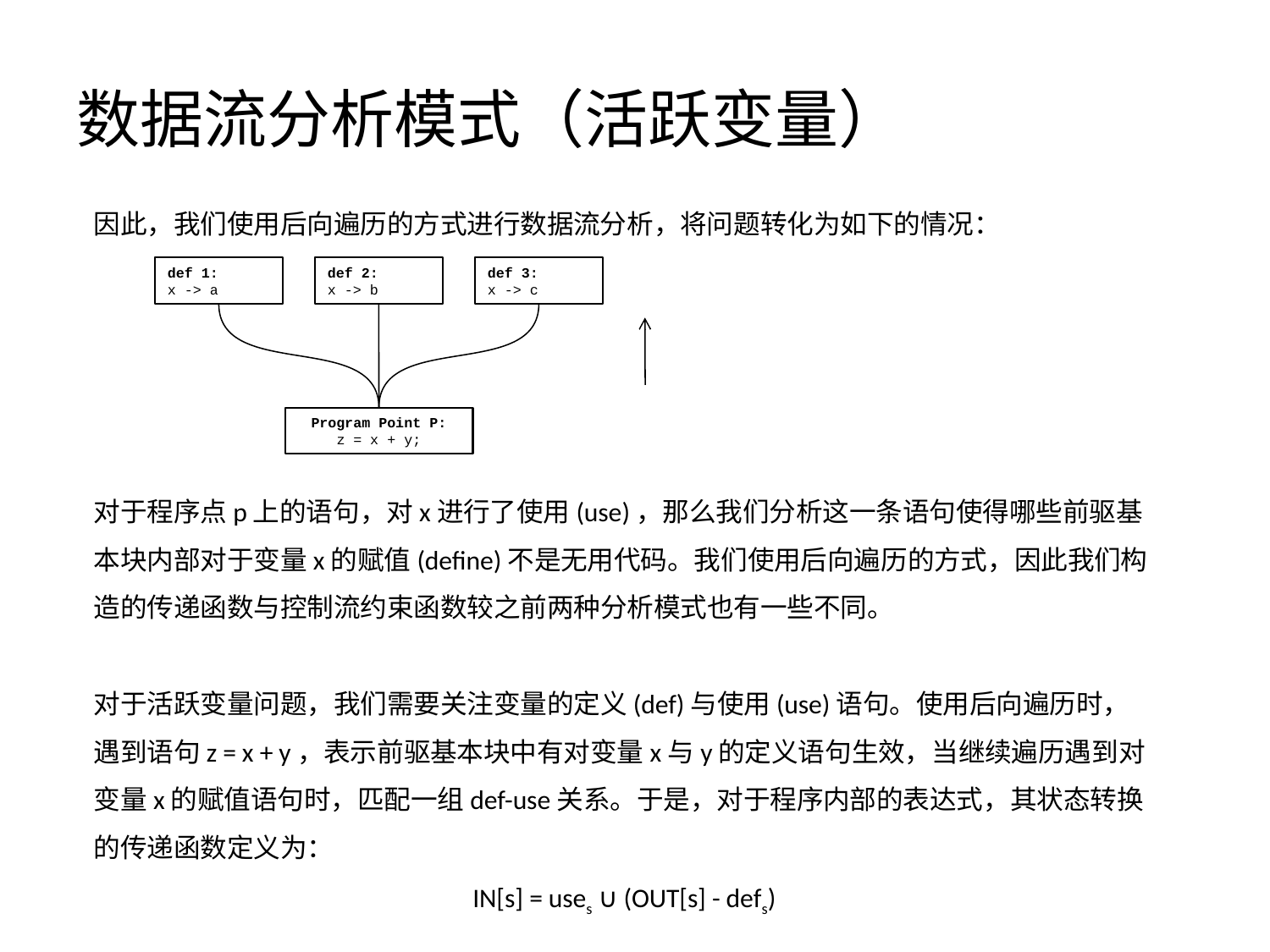

# 数据流分析模式（活跃变量）

因此，我们使用后向遍历的方式进行数据流分析，将问题转化为如下的情况：

对于程序点p上的语句，对x进行了使用(use)，那么我们分析这一条语句使得哪些前驱基本块内部对于变量x的赋值(define)不是无用代码。我们使用后向遍历的方式，因此我们构造的传递函数与控制流约束函数较之前两种分析模式也有一些不同。

对于活跃变量问题，我们需要关注变量的定义(def)与使用(use)语句。使用后向遍历时，遇到语句z = x + y，表示前驱基本块中有对变量x与y的定义语句生效，当继续遍历遇到对变量x的赋值语句时，匹配一组def-use关系。于是，对于程序内部的表达式，其状态转换的传递函数定义为：
IN[s] = uses ∪ (OUT[s] - defs)

def 1:
x -> a
def 2:
x -> b
def 3:
x -> c
Program Point P:
z = x + y;